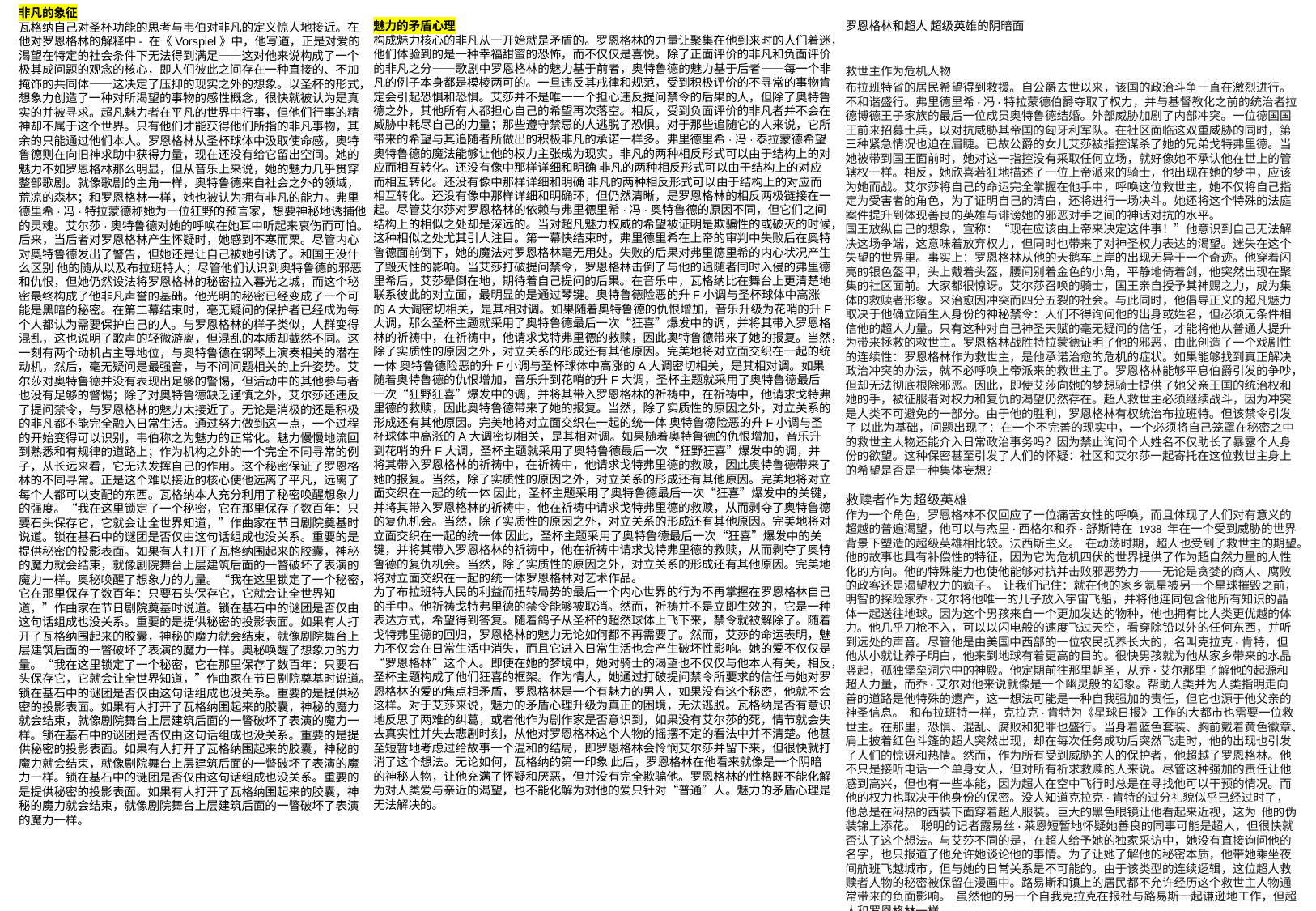

非凡的象征
瓦格纳自己对圣杯功能的思考与韦伯对非凡的定义惊人地接近。在他对罗恩格林的解释中- 在《Vorspiel》中，他写道，正是对爱的渴望在特定的社会条件下无法得到满足——这对他来说构成了一个极其成问题的观念的核心，即人们彼此之间存在一种直接的、不加掩饰的共同体——这决定了压抑的现实之外的想象。以圣杯的形式，想象力创造了一种对所渴望的事物的感性概念，很快就被认为是真实的并被寻求。超凡魅力者在平凡的世界中行事，但他们行事的精神却不属于这个世界。只有他们才能获得他们所指的非凡事物，其余的只能通过他们本人。罗恩格林从圣杯球体中汲取使命感，奥特鲁德则在向旧神求助中获得力量，现在还没有给它留出空间。她的魅力不如罗恩格林那么明显，但从音乐上来说，她的魅力几乎贯穿整部歌剧。就像歌剧的主角一样，奥特鲁德来自社会之外的领域，荒凉的森林；和罗恩格林一样，她也被认为拥有非凡的能力。弗里德里希·冯·特拉蒙德称她为一位狂野的预言家，想要神秘地诱捕他的灵魂。艾尔莎·奥特鲁德对她的呼唤在她耳中听起来哀伤而可怕。后来，当后者对罗恩格林产生怀疑时，她感到不寒而栗。尽管内心对奥特鲁德发出了警告，但她还是让自己被她引诱了。和国王没什么区别 他的随从以及布拉班特人；尽管他们认识到奥特鲁德的邪恶和仇恨，但她仍然设法将罗恩格林的秘密拉入暮光之城，而这个秘密最终构成了他非凡声誉的基础。他光明的秘密已经变成了一个可能是黑暗的秘密。在第二幕结束时，毫无疑问的保护者已经成为每个人都认为需要保护自己的人。与罗恩格林的样子类似，人群变得混乱，这也说明了歌声的轻微游离，但混乱的本质却截然不同。这一刻有两个动机占主导地位，与奥特鲁德在钢琴上演奏相关的潜在动机，然后，毫无疑问是最强音，与不问问题相关的上升姿势。艾尔莎对奥特鲁德并没有表现出足够的警惕，但活动中的其他参与者也没有足够的警惕；除了对奥特鲁德缺乏谨慎之外，艾尔莎还违反了提问禁令，与罗恩格林的魅力太接近了。无论是消极的还是积极的非凡都不能完全融入日常生活。通过努力做到这一点，一个过程的开始变得可以识别，韦伯称之为魅力的正常化。魅力慢慢地流回到熟悉和有规律的道路上；作为机构之外的一个完全不同寻常的例子，从长远来看，它无法发挥自己的作用。这个秘密保证了罗恩格林的不同寻常。正是这个难以接近的核心使他远离了平凡，远离了每个人都可以支配的东西。瓦格纳本人充分利用了秘密唤醒想象力的强度。“我在这里锁定了一个秘密，它在那里保存了数百年：只要石头保存它，它就会让全世界知道，”作曲家在节日剧院奠基时说道。锁在基石中的谜团是否仅由这句话组成也没关系。重要的是提供秘密的投影表面。如果有人打开了瓦格纳围起来的胶囊，神秘的魔力就会结束，就像剧院舞台上层建筑后面的一瞥破坏了表演的魔力一样。奥秘唤醒了想象力的力量。“我在这里锁定了一个秘密，它在那里保存了数百年：只要石头保存它，它就会让全世界知道，”作曲家在节日剧院奠基时说道。锁在基石中的谜团是否仅由这句话组成也没关系。重要的是提供秘密的投影表面。如果有人打开了瓦格纳围起来的胶囊，神秘的魔力就会结束，就像剧院舞台上层建筑后面的一瞥破坏了表演的魔力一样。奥秘唤醒了想象力的力量。“我在这里锁定了一个秘密，它在那里保存了数百年：只要石头保存它，它就会让全世界知道，”作曲家在节日剧院奠基时说道。锁在基石中的谜团是否仅由这句话组成也没关系。重要的是提供秘密的投影表面。如果有人打开了瓦格纳围起来的胶囊，神秘的魔力就会结束，就像剧院舞台上层建筑后面的一瞥破坏了表演的魔力一样。锁在基石中的谜团是否仅由这句话组成也没关系。重要的是提供秘密的投影表面。如果有人打开了瓦格纳围起来的胶囊，神秘的魔力就会结束，就像剧院舞台上层建筑后面的一瞥破坏了表演的魔力一样。锁在基石中的谜团是否仅由这句话组成也没关系。重要的是提供秘密的投影表面。如果有人打开了瓦格纳围起来的胶囊，神秘的魔力就会结束，就像剧院舞台上层建筑后面的一瞥破坏了表演的魔力一样。
魅力的矛盾心理
构成魅力核心的非凡从一开始就是矛盾的。罗恩格林的力量让聚集在他到来时的人们着迷，他们体验到的是一种幸福甜蜜的恐怖，而不仅仅是喜悦。除了正面评价的非凡和负面评价的非凡之分——歌剧中罗恩格林的魅力基于前者，奥特鲁德的魅力基于后者——每一个非凡的例子本身都是模棱两可的。一旦违反其戒律和规范，受到积极评价的不寻常的事物肯定会引起恐惧和恐惧。艾莎并不是唯一一个担心违反提问禁令的后果的人，但除了奥特鲁德之外，其他所有人都担心自己的希望再次落空。相反，受到负面评价的非凡者并不会在威胁中耗尽自己的力量；那些遵守禁忌的人逃脱了恐惧。对于那些追随它的人来说，它所带来的希望与其追随者所做出的积极非凡的承诺一样多。弗里德里希·冯·泰拉蒙德希望奥特鲁德的魔法能够让他的权力主张成为现实。非凡的两种相反形式可以由于结构上的对应而相互转化。还没有像中那样详细和明确 非凡的两种相反形式可以由于结构上的对应而相互转化。还没有像中那样详细和明确 非凡的两种相反形式可以由于结构上的对应而相互转化。还没有像中那样详细和明确环，但仍然清晰，是罗恩格林的相反两极链接在一起。尽管艾尔莎对罗恩格林的依赖与弗里德里希·冯·奥特鲁德的原因不同，但它们之间结构上的相似之处却是深远的。当对超凡魅力权威的希望被证明是欺骗性的或破灭的时候，这种相似之处尤其引人注目。第一幕快结束时，弗里德里希在上帝的审判中失败后在奥特鲁德面前倒下，她的魔法对罗恩格林毫无用处。失败的后果对弗里德里希的内心状况产生了毁灭性的影响。当艾莎打破提问禁令，罗恩格林击倒了与他的追随者同时入侵的弗里德里希后，艾莎晕倒在地，期待着自己提问的后果。在音乐中，瓦格纳比在舞台上更清楚地联系彼此的对立面，最明显的是通过琴键。奥特鲁德险恶的升F小调与圣杯球体中高涨的A大调密切相关，是其相对调。如果随着奥特鲁德的仇恨增加，音乐升级为花哨的升F大调，那么圣杯主题就采用了奥特鲁德最后一次“狂喜”爆发中的调，并将其带入罗恩格林的祈祷中，在祈祷中，他请求戈特弗里德的救赎，因此奥特鲁德带来了她的报复。当然，除了实质性的原因之外，对立关系的形成还有其他原因。完美地将对立面交织在一起的统一体 奥特鲁德险恶的升F小调与圣杯球体中高涨的A大调密切相关，是其相对调。如果随着奥特鲁德的仇恨增加，音乐升到花哨的升F大调，圣杯主题就采用了奥特鲁德最后一次“狂野狂喜”爆发中的调，并将其带入罗恩格林的祈祷中，在祈祷中，他请求戈特弗里德的救赎，因此奥特鲁德带来了她的报复。当然，除了实质性的原因之外，对立关系的形成还有其他原因。完美地将对立面交织在一起的统一体 奥特鲁德险恶的升F小调与圣杯球体中高涨的A大调密切相关，是其相对调。如果随着奥特鲁德的仇恨增加，音乐升到花哨的升F大调，圣杯主题就采用了奥特鲁德最后一次“狂野狂喜”爆发中的调，并将其带入罗恩格林的祈祷中，在祈祷中，他请求戈特弗里德的救赎，因此奥特鲁德带来了她的报复。当然，除了实质性的原因之外，对立关系的形成还有其他原因。完美地将对立面交织在一起的统一体 因此，圣杯主题采用了奥特鲁德最后一次“狂喜”爆发中的关键，并将其带入罗恩格林的祈祷中，他在祈祷中请求戈特弗里德的救赎，从而剥夺了奥特鲁德的复仇机会。当然，除了实质性的原因之外，对立关系的形成还有其他原因。完美地将对立面交织在一起的统一体 因此，圣杯主题采用了奥特鲁德最后一次“狂喜”爆发中的关键，并将其带入罗恩格林的祈祷中，他在祈祷中请求戈特弗里德的救赎，从而剥夺了奥特鲁德的复仇机会。当然，除了实质性的原因之外，对立关系的形成还有其他原因。完美地将对立面交织在一起的统一体罗恩格林对艺术作品。
为了布拉班特人民的利益而扭转局势的最后一个内心世界的行为不再掌握在罗恩格林自己的手中。他祈祷戈特弗里德的禁令能够被取消。然而，祈祷并不是立即生效的，它是一种表达方式，希望得到答复。随着鸽子从圣杯的超然球体上飞下来，禁令就被解除了。随着戈特弗里德的回归，罗恩格林的魅力无论如何都不再需要了。然而，艾莎的命运表明，魅力不仅会在日常生活中消失，而且它进入日常生活也会产生破坏性影响。她的爱不仅仅是“罗恩格林”这个人。即使在她的梦境中，她对骑士的渴望也不仅仅与他本人有关，相反，圣杯主题构成了他们狂喜的框架。作为情人，她通过打破提问禁令所要求的信任与她对罗恩格林的爱的焦点相矛盾，罗恩格林是一个有魅力的男人，如果没有这个秘密，他就不会这样。对于艾莎来说，魅力的矛盾心理升级为真正的困境，无法逃脱。瓦格纳是否有意识地反思了两难的纠葛，或者他作为剧作家是否意识到，如果没有艾尔莎的死，情节就会失去真实性并失去悲剧时刻，从他对罗恩格林这个人物的摇摆不定的看法中并不清楚。他甚至短暂地考虑过给故事一个温和的结局，即罗恩格林会怜悯艾尔莎并留下来，但很快就打消了这个想法。无论如何，瓦格纳的第一印象 此后，罗恩格林在他看来就像是一个阴暗的神秘人物，让他充满了怀疑和厌恶，但并没有完全欺骗他。罗恩格林的性格既不能化解为对人类爱与亲近的渴望，也不能化解为对他的爱只针对“普通”人。魅力的矛盾心理是无法解决的。

罗恩格林和超人 超级英雄的阴暗面
救世主作为危机人物
布拉班特省的居民希望得到救援。自公爵去世以来，该国的政治斗争一直在激烈进行。不和谐盛行。弗里德里希·冯·特拉蒙德伯爵夺取了权力，并与基督教化之前的统治者拉德博德王子家族的最后一位成员奥特鲁德结婚。外部威胁加剧了内部冲突。一位德国国王前来招募士兵，以对抗威胁其帝国的匈牙利军队。在社区面临这双重威胁的同时，第三种紧急情况也迫在眉睫。已故公爵的女儿艾莎被指控谋杀了她的兄弟戈特弗里德。当她被带到国王面前时，她对这一指控没有采取任何立场，就好像她不承认他在世上的管辖权一样。相反，她欣喜若狂地描述了一位上帝派来的骑士，他出现在她的梦中，应该为她而战。艾尔莎将自己的命运完全掌握在他手中，呼唤这位救世主，她不仅将自己指定为受害者的角色，为了证明自己的清白，还将进行一场决斗。她还将这个特殊的法庭案件提升到体现善良的英雄与诽谤她的邪恶对手之间的神话对抗的水平。
国王放纵自己的想象，宣称：“现在应该由上帝来决定这件事！”他意识到自己无法解决这场争端，这意味着放弃权力，但同时也带来了对神圣权力表达的渴望。迷失在这个失望的世界里。事实上：罗恩格林从他的天鹅车上岸的出现无异于一个奇迹。他穿着闪亮的银色盔甲，头上戴着头盔，腰间别着金色的小角，平静地倚着剑，他突然出现在聚集的社区面前。大家都很惊讶。艾尔莎召唤的骑士，国王亲自授予其神赐之力，成为集体的救赎者形象。来治愈因冲突而四分五裂的社会。与此同时，他倡导正义的超凡魅力取决于他确立陌生人身份的神秘禁令：人们不得询问他的出身或姓名，但必须无条件相信他的超人力量。只有这种对自己神圣天赋的毫无疑问的信任，才能将他从普通人提升为带来拯救的救世主。罗恩格林战胜特拉蒙德证明了他的邪恶，由此创造了一个戏剧性的连续性：罗恩格林作为救世主，是他承诺治愈的危机的症状。如果能够找到真正解决政治冲突的办法，就不必呼唤上帝派来的救世主了。罗恩格林能够平息伯爵引发的争吵，但却无法彻底根除邪恶。因此，即使艾莎向她的梦想骑士提供了她父亲王国的统治权和她的手，被征服者对权力和复仇的渴望仍然存在。超人救世主必须继续战斗，因为冲突是人类不可避免的一部分。由于他的胜利，罗恩格林有权统治布拉班特。但该禁令引发了 以此为基础，问题出现了：在一个不完善的现实中，一个必须将自己笼罩在秘密之中的救世主人物还能介入日常政治事务吗？因为禁止询问个人姓名不仅助长了暴露个人身份的欲望。这种保密甚至引发了人们的怀疑：社区和艾尔莎一起寄托在这位救世主身上的希望是否是一种集体妄想？
救赎者作为超级英雄
作为一个角色，罗恩格林不仅回应了一位痛苦女性的呼唤，而且体现了人们对有意义的超越的普遍渴望，他可以与杰里·西格尔和乔·舒斯特在 1938 年在一个受到威胁的世界背景下塑造的超级英雄相比较。法西斯主义。  在动荡时期，超人也受到了救世主的期望。他的故事也具有补偿性的特征，因为它为危机四伏的世界提供了作为超自然力量的人性化的方向。他的特殊能力也使他能够对抗并击败邪恶势力——无论是贪婪的商人、腐败的政客还是渴望权力的疯子。  让我们记住：就在他的家乡氪星被另一个星球摧毁之前，明智的探险家乔·艾尔将他唯一的儿子放入宇宙飞船，并将他连同包含他所有知识的晶体一起送往地球。因为这个男孩来自一个更加发达的物种，他也拥有比人类更优越的体力。他几乎刀枪不入，可以以闪电般的速度飞过天空，看穿除铅以外的任何东西，并听到远处的声音。尽管他是由美国中西部的一位农民抚养长大的，名叫克拉克·肯特，但他从小就让养子明白，他来到地球有着更高的目的。很快男孩就为他从家乡带来的水晶竖起，孤独堡垒洞穴中的神殿。他定期前往那里朝圣，从乔·艾尔那里了解他的起源和超人力量，而乔·艾尔对他来说就像是一个幽灵般的幻象。帮助人类并为人类指明走向善的道路是他特殊的遗产，这一想法可能是一种自我强加的责任，但它也源于他父亲的神圣信息。  和布拉班特一样，克拉克·肯特为《星球日报》工作的大都市也需要一位救世主。在那里，恐惧、混乱、腐败和犯罪也盛行。当身着蓝色套装、胸前戴着黄色徽章、肩上披着红色斗篷的超人突然出现，却在每次任务成功后突然飞走时，他的出现也引发了人们的惊讶和热情。然而，作为所有受到威胁的人的保护者，他超越了罗恩格林。他不只是接听电话一个单身女人，但对所有祈求救赎的人来说。尽管这种强加的责任让他感到高兴，但也有一些本能，因为超人在空中飞行时总是在寻找他可以干预的情况。而他的权力也取决于他身份的保密。没人知道克拉克·肯特的过分礼貌似乎已经过时了，他总是在闷热的西装下面穿着超人服装。巨大的黑色眼镜让他看起来近视，这为  他的伪装锦上添花。  聪明的记者露易丝·莱恩短暂地怀疑她善良的同事可能是超人，但很快就否认了这个想法。与艾莎不同的是，在超人给予她的独家采访中，她没有直接询问他的名字，也只报道了他允许她谈论他的事情。为了让她了解他的秘密本质，他带她乘坐夜间航班飞越城市，但与她的日常关系是不可能的。由于该类型的连续逻辑，这位超人救赎者人物的秘密被保留在漫画中。路易斯和镇上的居民都不允许经历这个救世主人物通常带来的负面影响。  虽然他的另一个自我克拉克在报社与路易斯一起谦逊地工作，但超人和罗恩格林一样，